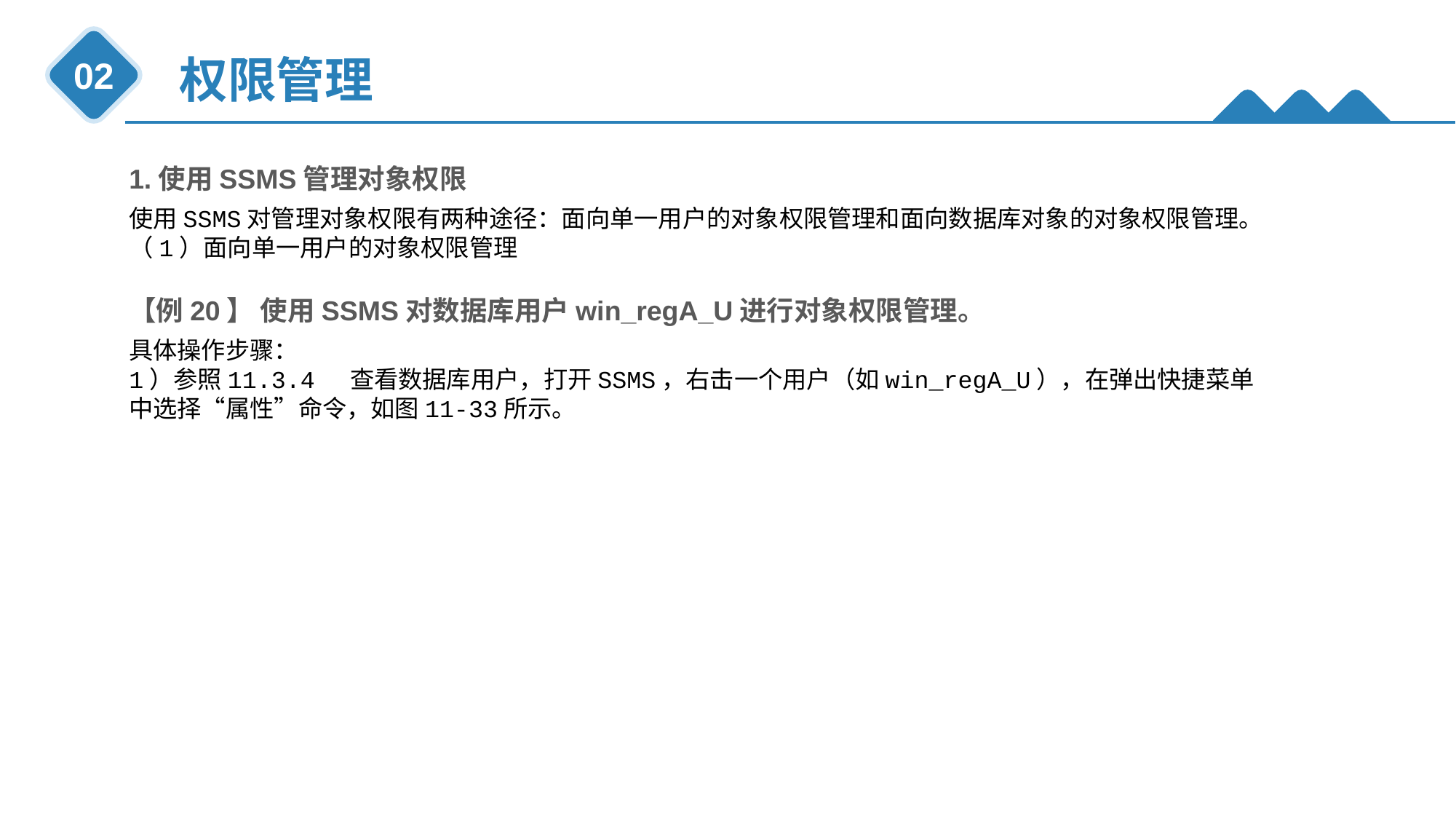

权限管理
02

1.使用SSMS管理对象权限
使用SSMS对管理对象权限有两种途径：面向单一用户的对象权限管理和面向数据库对象的对象权限管理。
（1）面向单一用户的对象权限管理
【例20】 使用SSMS对数据库用户win_regA_U进行对象权限管理。
具体操作步骤：
1）参照11.3.4  查看数据库用户，打开SSMS，右击一个用户（如win_regA_U），在弹出快捷菜单中选择“属性”命令，如图11-33所示。